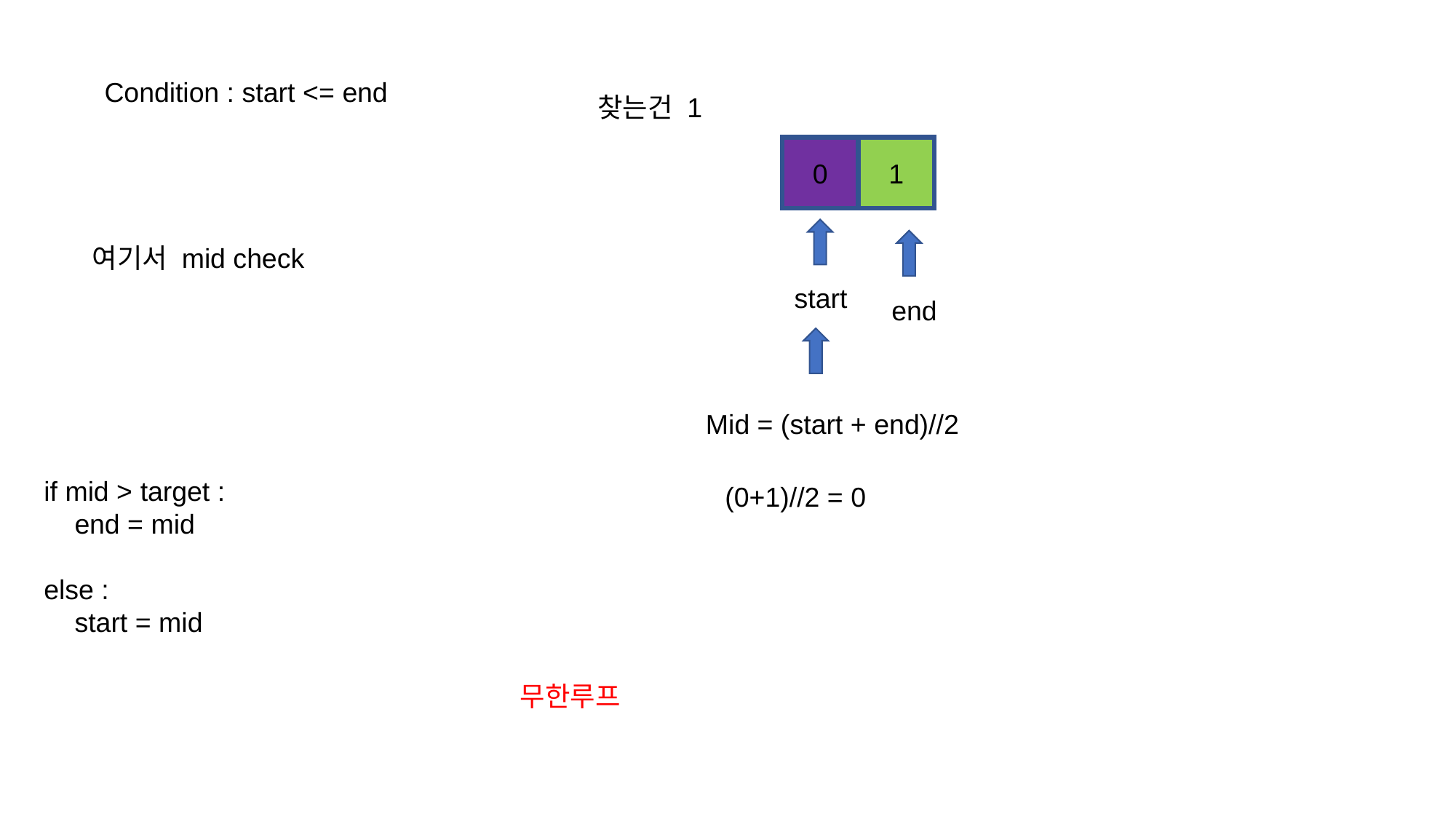

Condition : start <= end
찾는건 1
0
1

start

end
여기서 mid check

Mid = (start + end)//2
if mid > target :
    end = mid

else :
    start = mid
(0+1)//2 = 0
무한루프